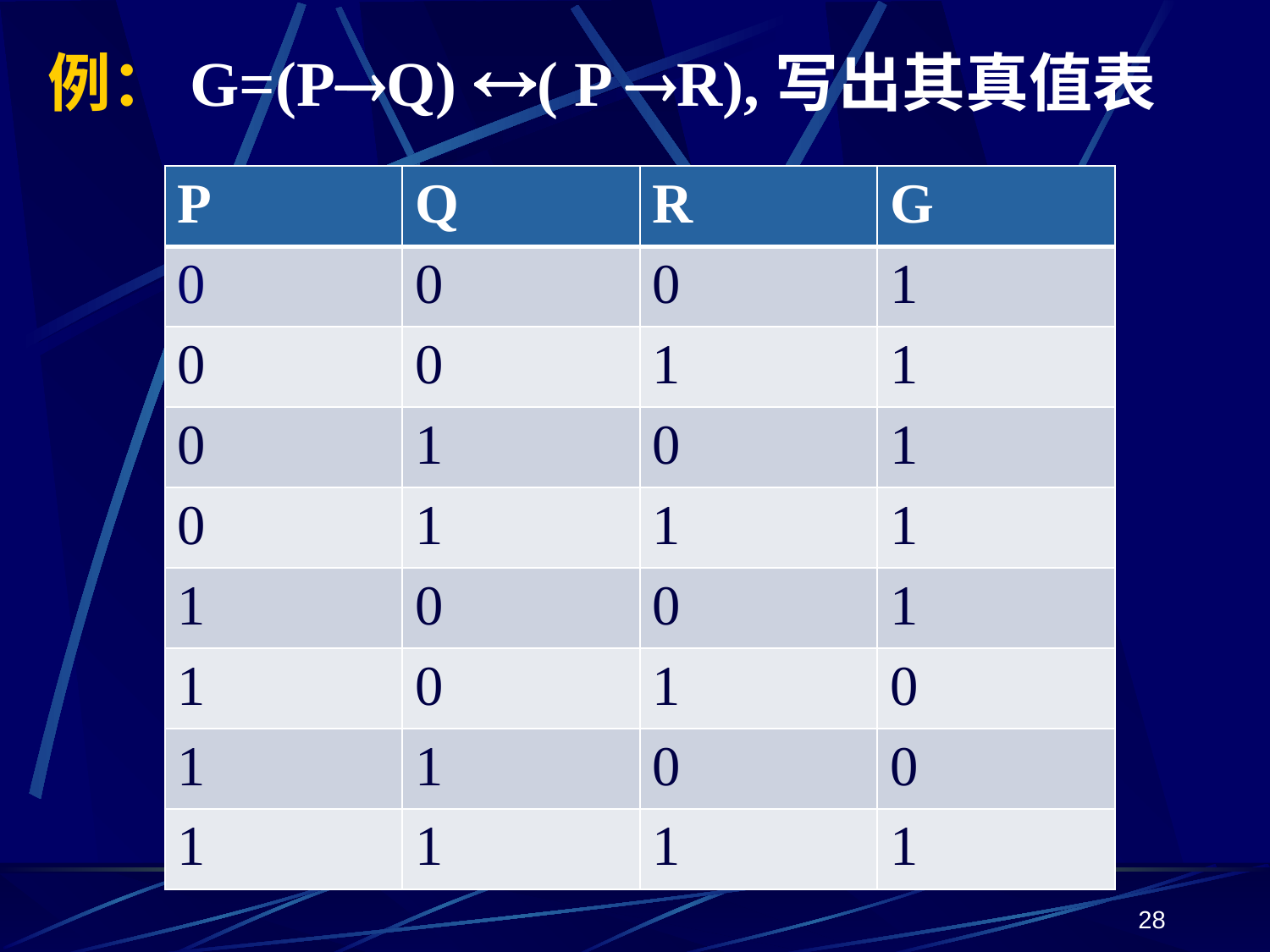

# 例：G=(P→Q) ↔( P →R),写出其真值表
| P | Q | R | G |
| --- | --- | --- | --- |
| 0 | 0 | 0 | 1 |
| 0 | 0 | 1 | 1 |
| 0 | 1 | 0 | 1 |
| 0 | 1 | 1 | 1 |
| 1 | 0 | 0 | 1 |
| 1 | 0 | 1 | 0 |
| 1 | 1 | 0 | 0 |
| 1 | 1 | 1 | 1 |

28